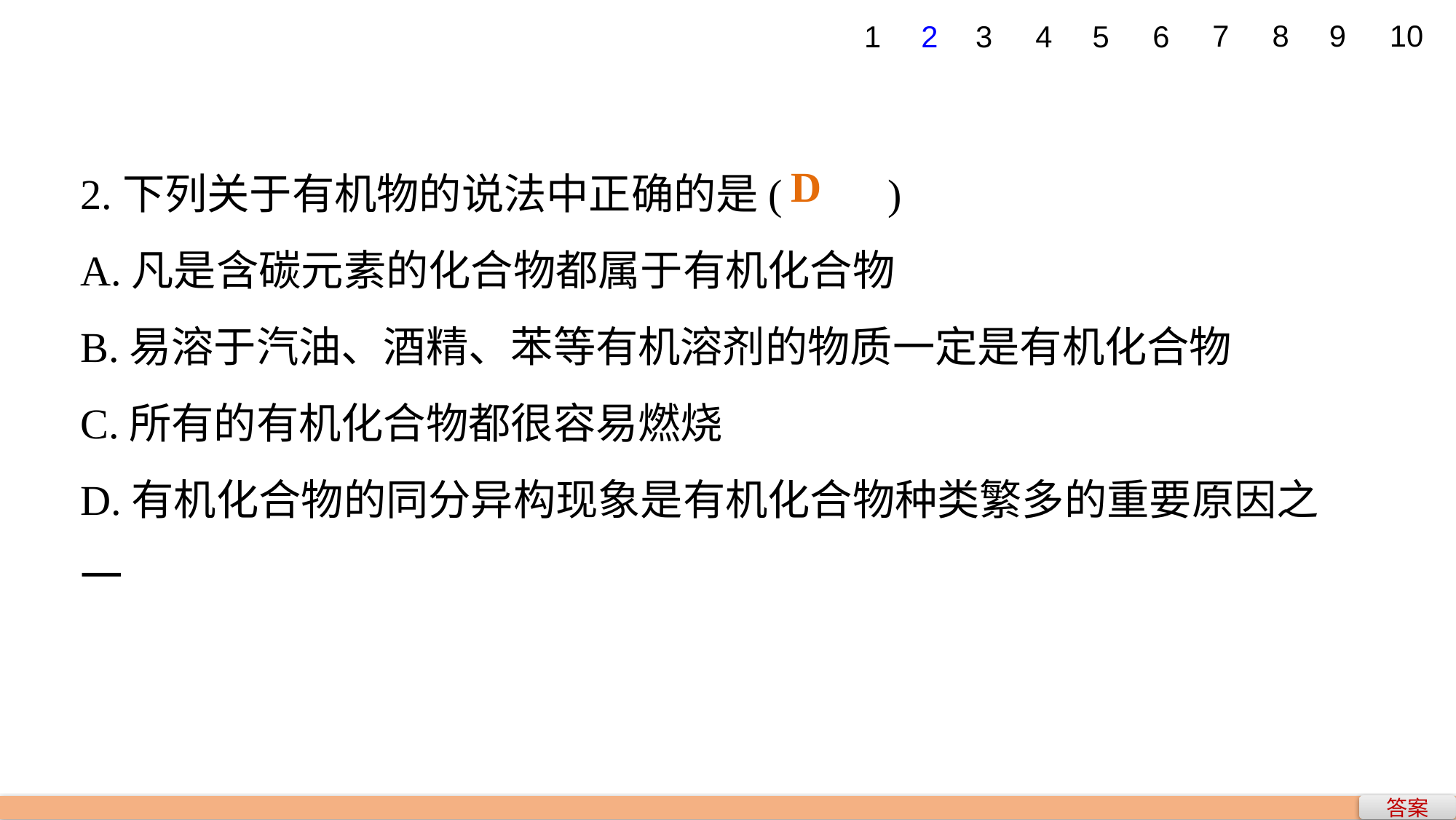

7
8
9
10
1
2
3
4
5
6
2.下列关于有机物的说法中正确的是(　　)
A.凡是含碳元素的化合物都属于有机化合物
B.易溶于汽油、酒精、苯等有机溶剂的物质一定是有机化合物
C.所有的有机化合物都很容易燃烧
D.有机化合物的同分异构现象是有机化合物种类繁多的重要原因之一
D
答案